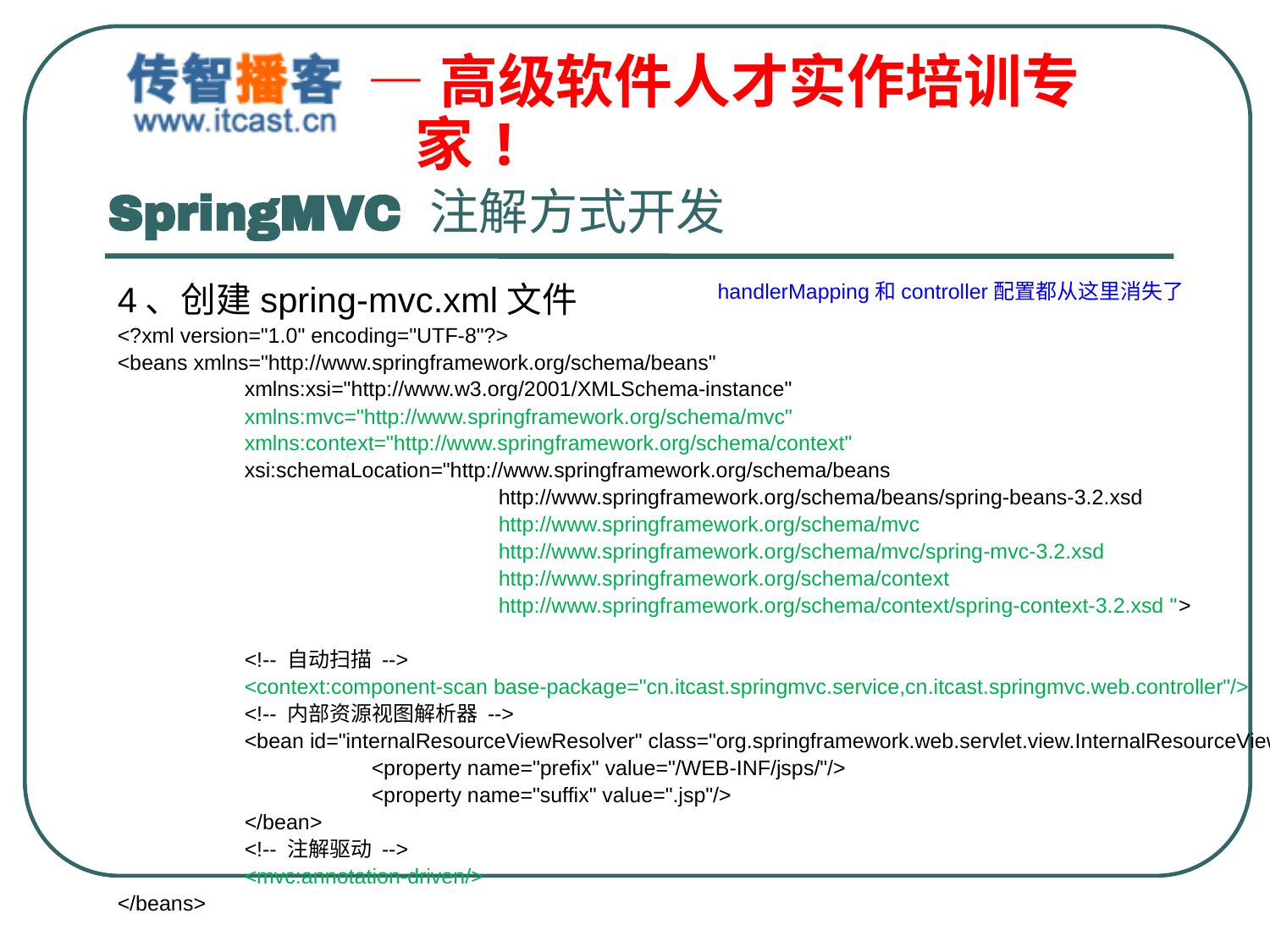

# SpringMVC 注解方式开发
handlerMapping和controller配置都从这里消失了
4、创建spring-mvc.xml文件
<?xml version="1.0" encoding="UTF-8"?>
<beans xmlns="http://www.springframework.org/schema/beans"
	xmlns:xsi="http://www.w3.org/2001/XMLSchema-instance"
	xmlns:mvc="http://www.springframework.org/schema/mvc"
	xmlns:context="http://www.springframework.org/schema/context"
	xsi:schemaLocation="http://www.springframework.org/schema/beans
			http://www.springframework.org/schema/beans/spring-beans-3.2.xsd
			http://www.springframework.org/schema/mvc
			http://www.springframework.org/schema/mvc/spring-mvc-3.2.xsd
			http://www.springframework.org/schema/context
			http://www.springframework.org/schema/context/spring-context-3.2.xsd ">

	<!-- 自动扫描 -->
	<context:component-scan base-package="cn.itcast.springmvc.service,cn.itcast.springmvc.web.controller"/>
	<!-- 内部资源视图解析器 -->
	<bean id="internalResourceViewResolver" class="org.springframework.web.servlet.view.InternalResourceViewResolver">
		<property name="prefix" value="/WEB-INF/jsps/"/>
		<property name="suffix" value=".jsp"/>
	</bean>
	<!-- 注解驱动 -->
	<mvc:annotation-driven/>
</beans>